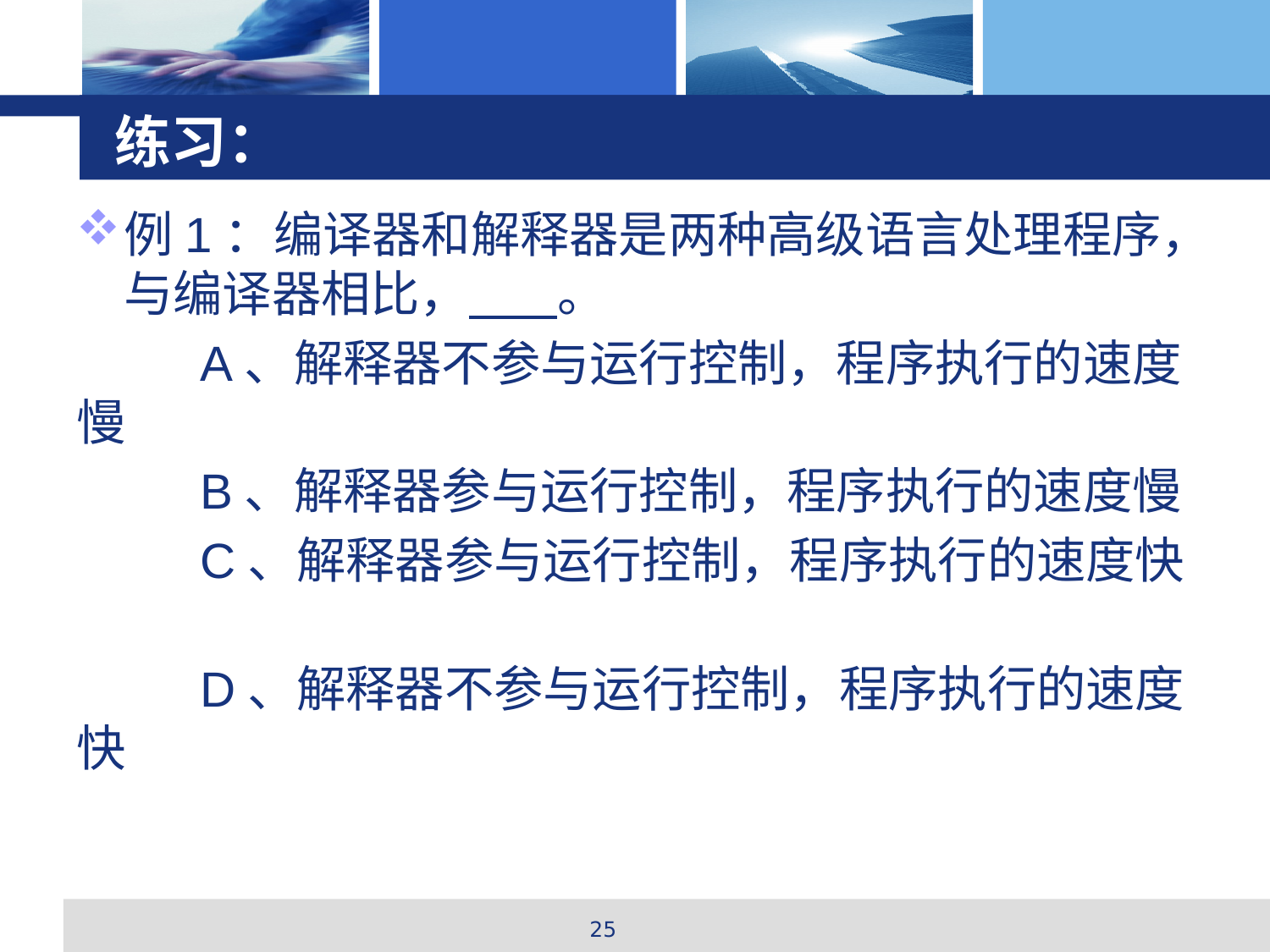

# 练习：
例1：编译器和解释器是两种高级语言处理程序，与编译器相比，        。
         A、解释器不参与运行控制，程序执行的速度慢
         B、解释器参与运行控制，程序执行的速度慢
         C、解释器参与运行控制，程序执行的速度快
         D、解释器不参与运行控制，程序执行的速度快

25